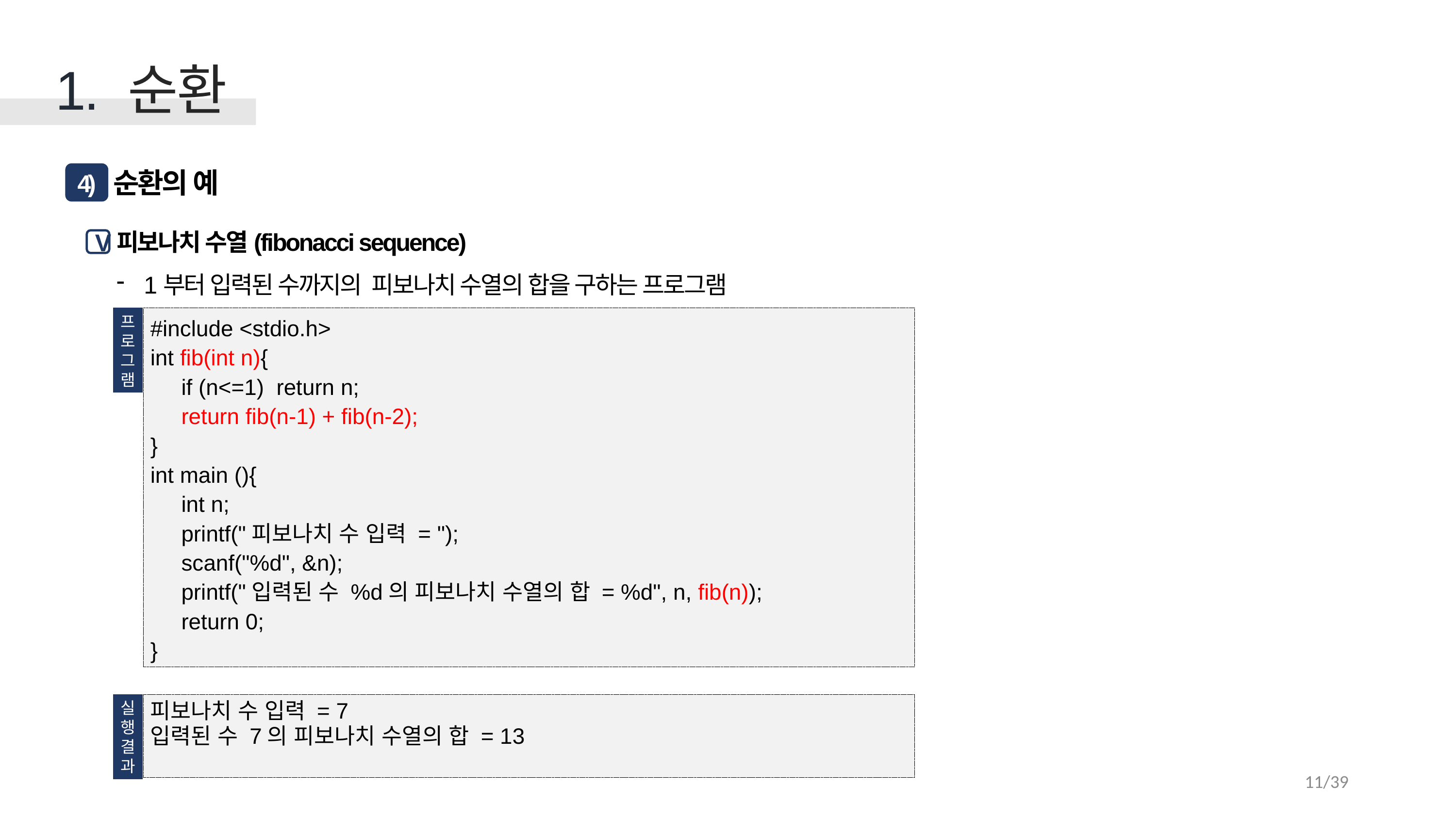

1. 순환

순환의 예
4)
피보나치 수열(fibonacci sequence)
V
1부터 입력된 수까지의  피보나치 수열의 합을 구하는 프로그램
프
로
그
램
#include <stdio.h>
int fib(int n){
     if (n<=1)  return n;
     return fib(n-1) + fib(n-2);
}
int main (){
     int n;
     printf("피보나치 수 입력 = ");
     scanf("%d", &n);
     printf("입력된 수 %d의 피보나치 수열의 합 = %d", n, fib(n));
     return 0;
}
실
행
결
과
피보나치 수 입력 = 7
입력된 수 7의 피보나치 수열의 합 = 13

11/39